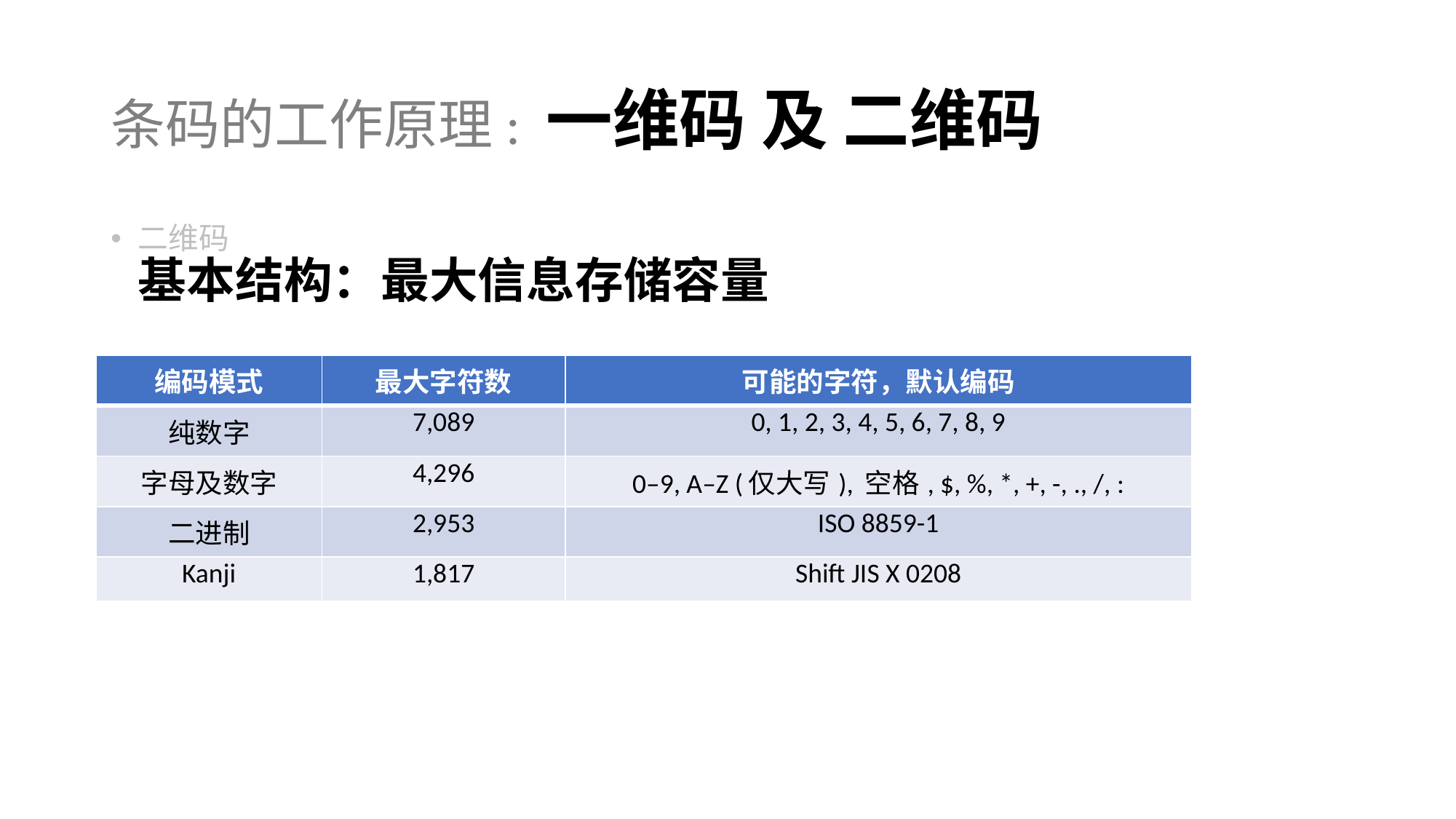

# 条码的工作原理: 一维码 及 二维码
二维码
基本结构：最大信息存储容量
| 编码模式 | 最大字符数 | 可能的字符，默认编码 |
| --- | --- | --- |
| 纯数字 | 7,089 | 0, 1, 2, 3, 4, 5, 6, 7, 8, 9 |
| 字母及数字 | 4,296 | 0–9, A–Z (仅大写), 空格, $, %, \*, +, -, ., /, : |
| 二进制 | 2,953 | ISO 8859-1 |
| Kanji | 1,817 | Shift JIS X 0208 |